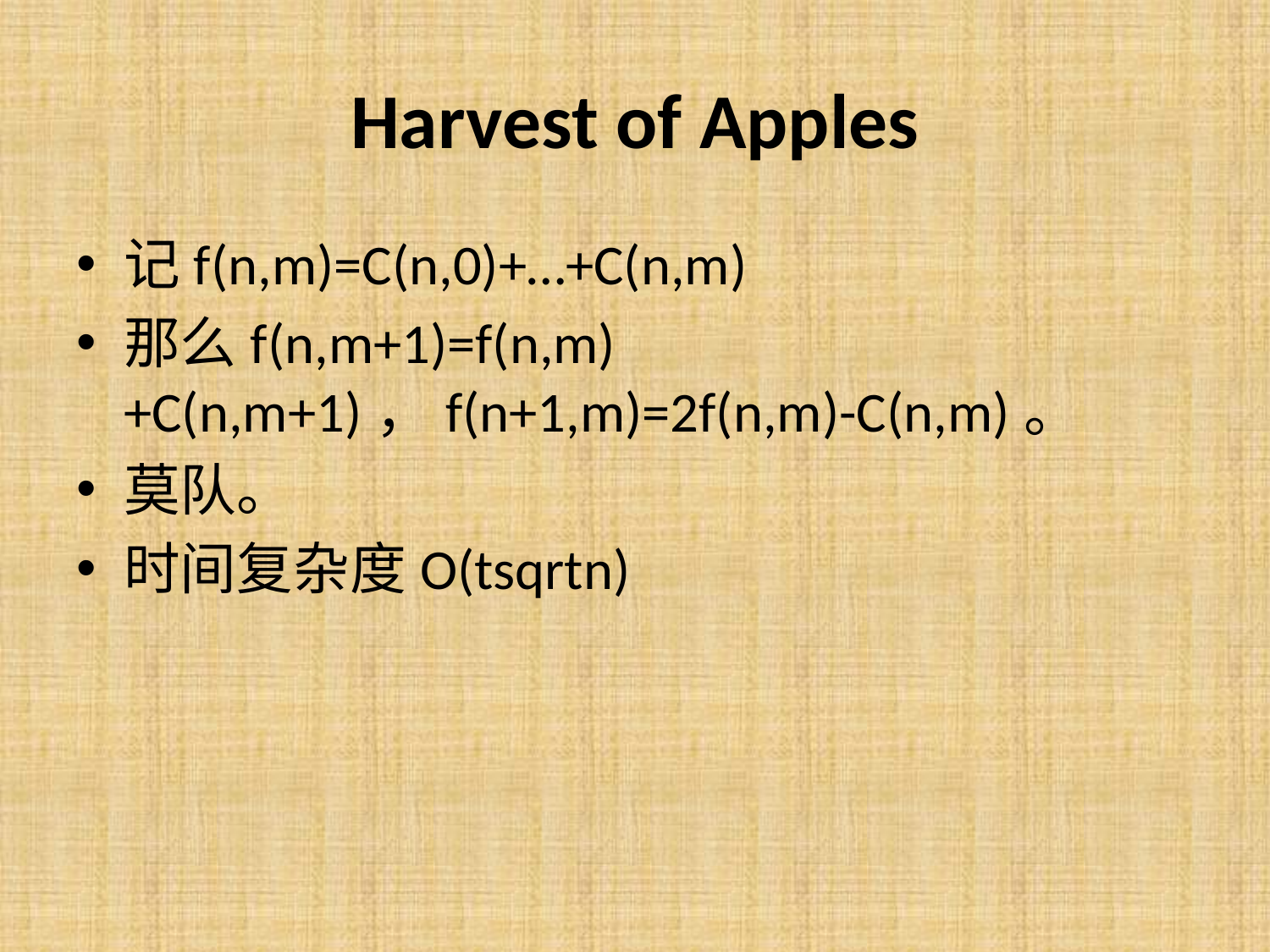

# Harvest of Apples
记f(n,m)=C(n,0)+…+C(n,m)
那么f(n,m+1)=f(n,m)+C(n,m+1)，f(n+1,m)=2f(n,m)-C(n,m)。
莫队。
时间复杂度O(tsqrtn)